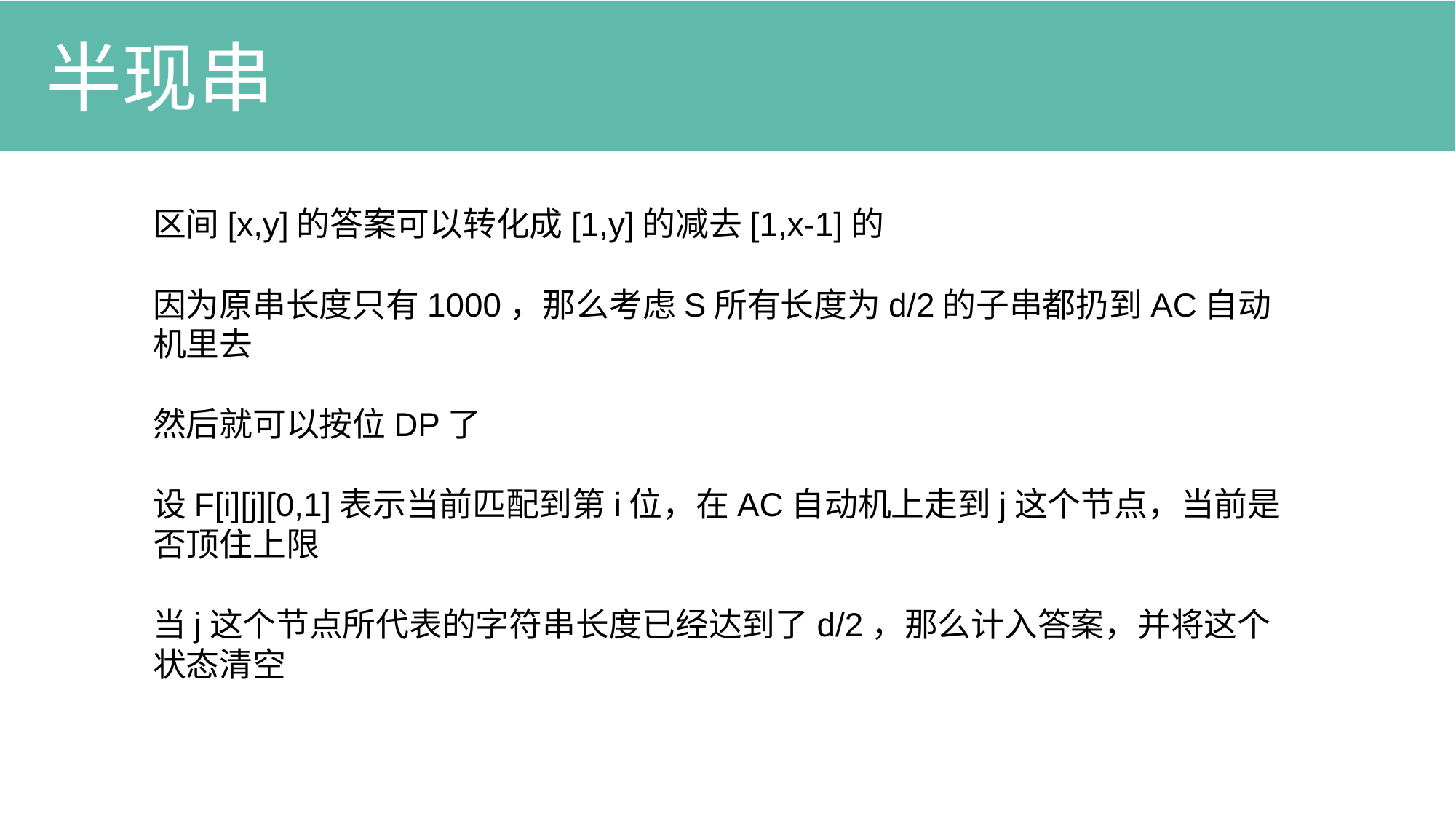

半现串
区间[x,y]的答案可以转化成[1,y]的减去[1,x-1]的

因为原串长度只有1000，那么考虑S所有长度为d/2的子串都扔到AC自动机里去

然后就可以按位DP了

设F[i][j][0,1]表示当前匹配到第i位，在AC自动机上走到j这个节点，当前是否顶住上限

当j这个节点所代表的字符串长度已经达到了d/2，那么计入答案，并将这个状态清空